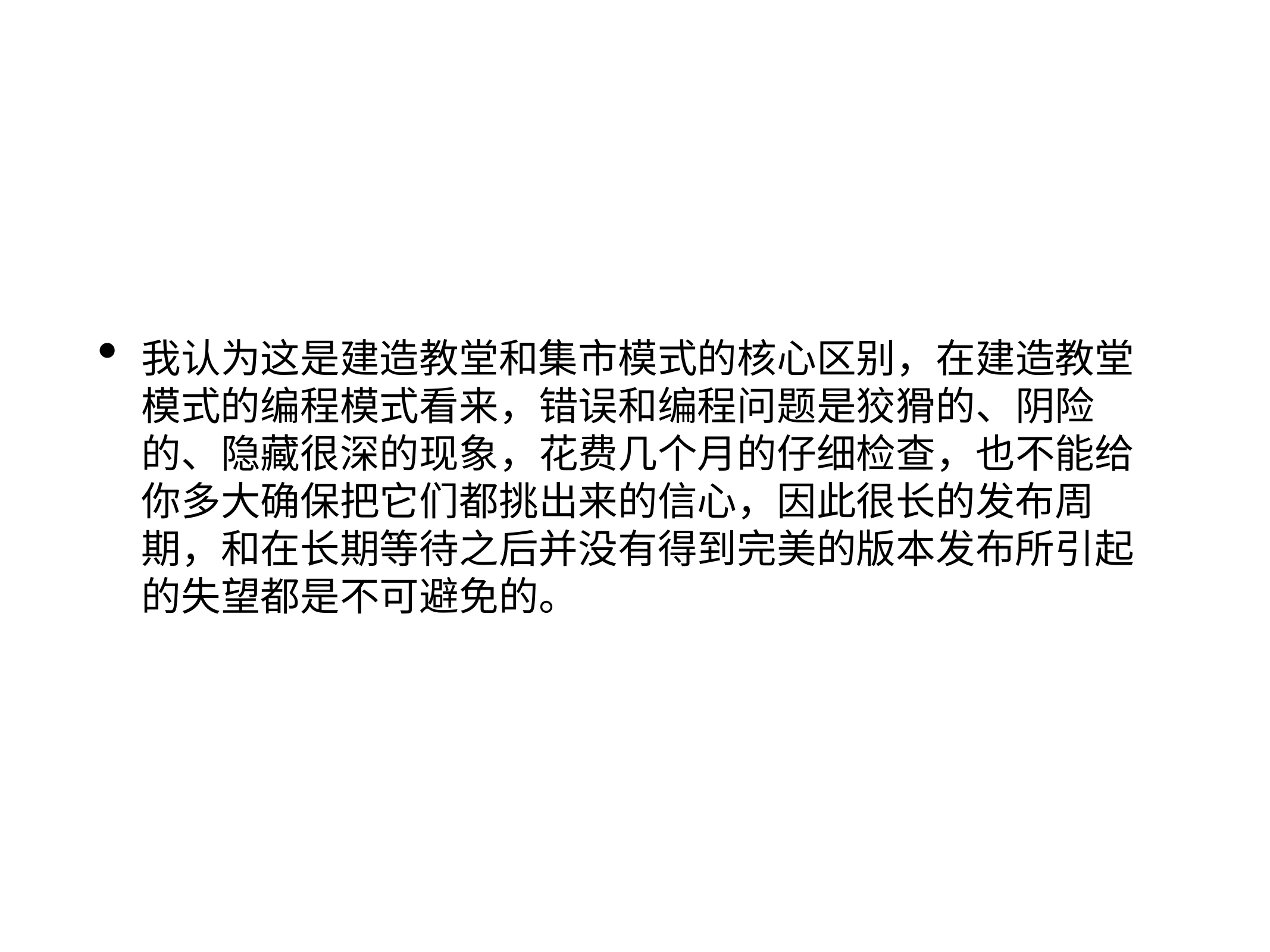

我认为这是建造教堂和集市模式的核心区别，在建造教堂模式的编程模式看来，错误和编程问题是狡猾的、阴险的、隐藏很深的现象，花费几个月的仔细检查，也不能给你多大确保把它们都挑出来的信心，因此很长的发布周期，和在长期等待之后并没有得到完美的版本发布所引起的失望都是不可避免的。